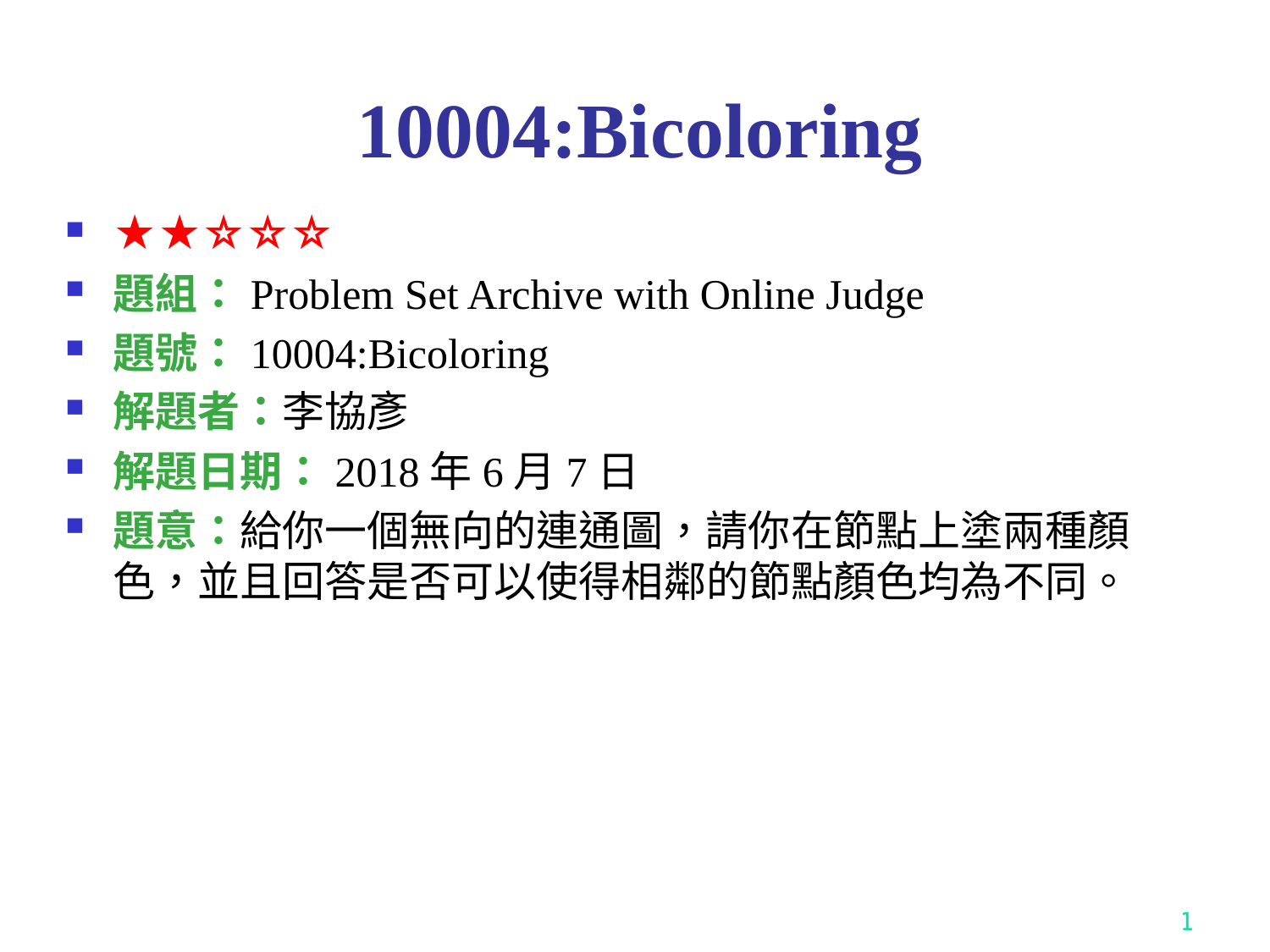

# 10004:Bicoloring
★★☆☆☆
題組：Problem Set Archive with Online Judge
題號：10004:Bicoloring
解題者：李協彥
解題日期：2018年6月7日
題意：給你一個無向的連通圖，請你在節點上塗兩種顏色，並且回答是否可以使得相鄰的節點顏色均為不同。
1